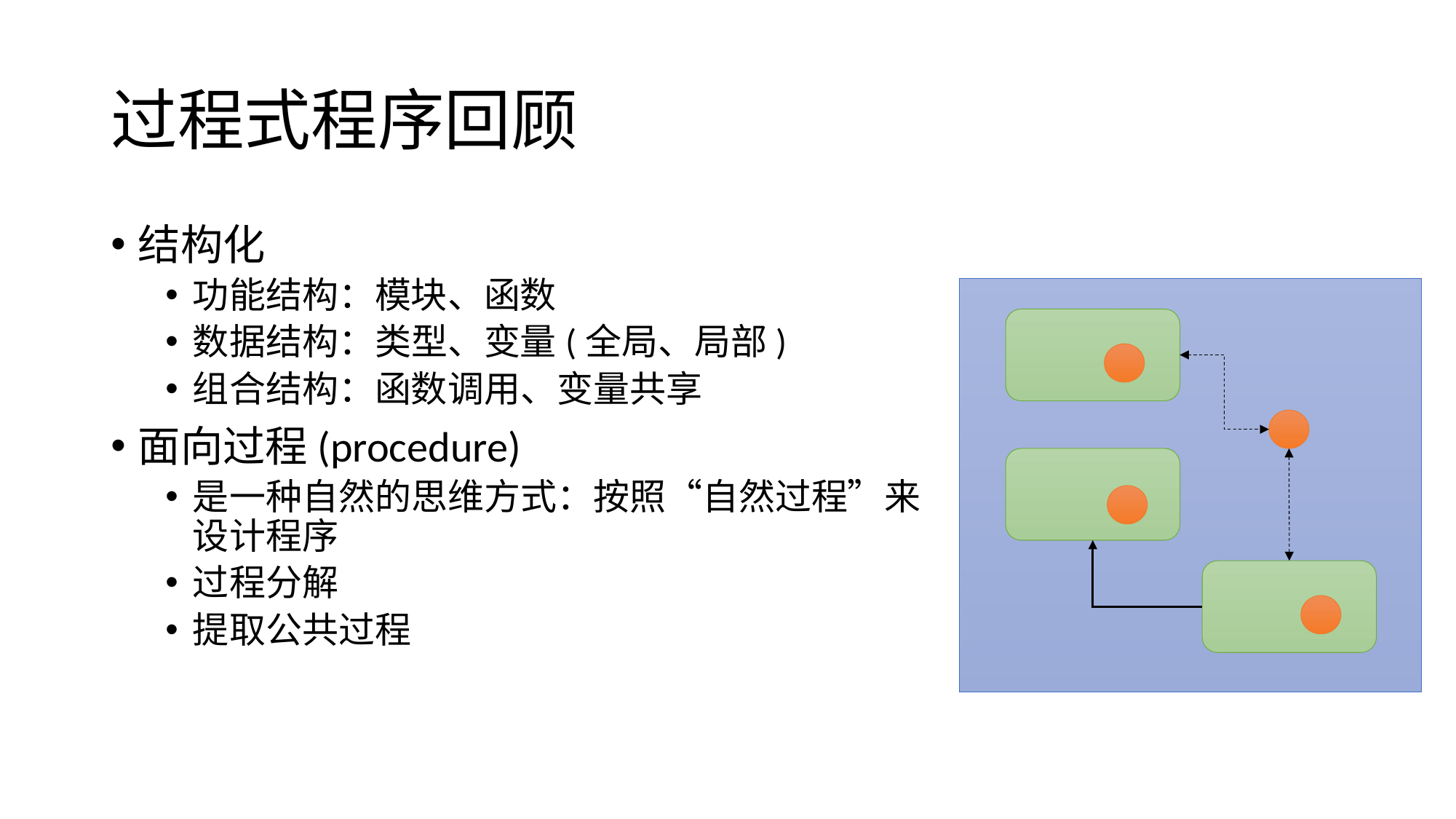

# 过程式程序回顾
结构化
功能结构：模块、函数
数据结构：类型、变量(全局、局部)
组合结构：函数调用、变量共享
面向过程(procedure)
是一种自然的思维方式：按照“自然过程”来设计程序
过程分解
提取公共过程